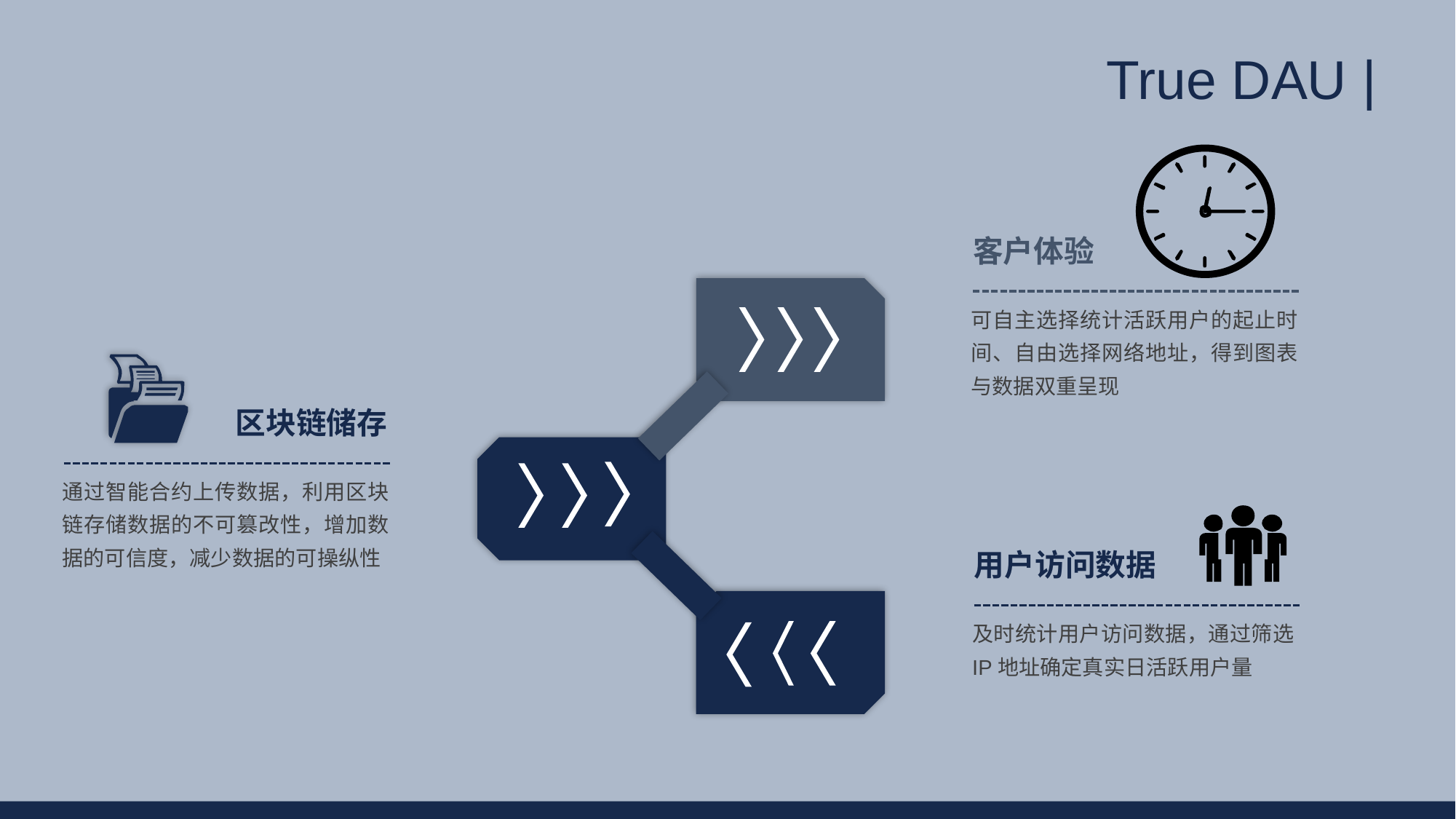

True DAU |

客户体验

可自主选择统计活跃用户的起止时间、自由选择网络地址，得到图表与数据双重呈现

区块链储存
通过智能合约上传数据，利用区块链存储数据的不可篡改性，增加数据的可信度，减少数据的可操纵性

用户访问数据
及时统计用户访问数据，通过筛选IP地址确定真实日活跃用户量